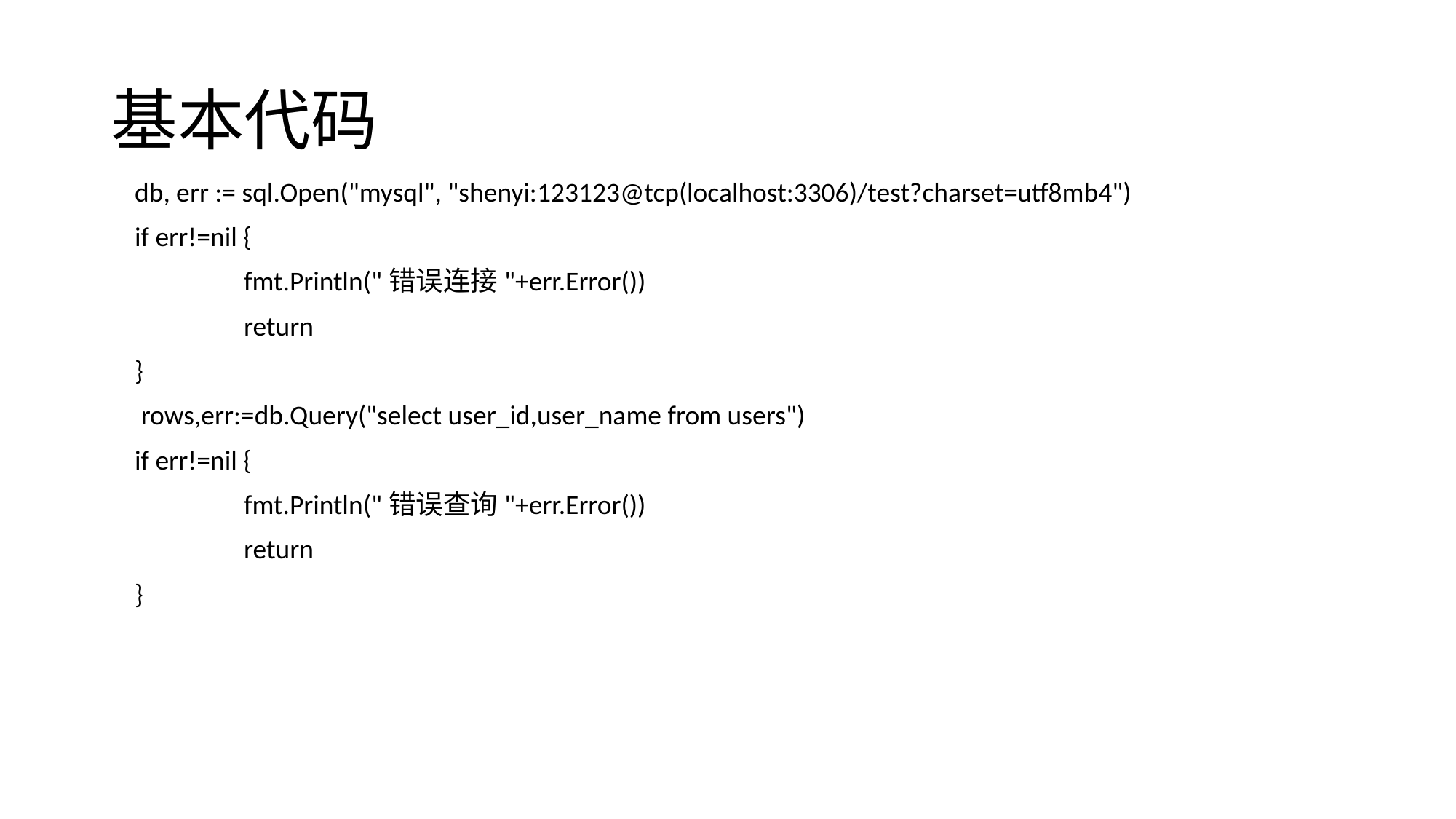

# 基本代码
	db, err := sql.Open("mysql", "shenyi:123123@tcp(localhost:3306)/test?charset=utf8mb4")
	if err!=nil {
		fmt.Println("错误连接"+err.Error())
		return
	}
	 rows,err:=db.Query("select user_id,user_name from users")
	if err!=nil {
		fmt.Println("错误查询"+err.Error())
		return
	}